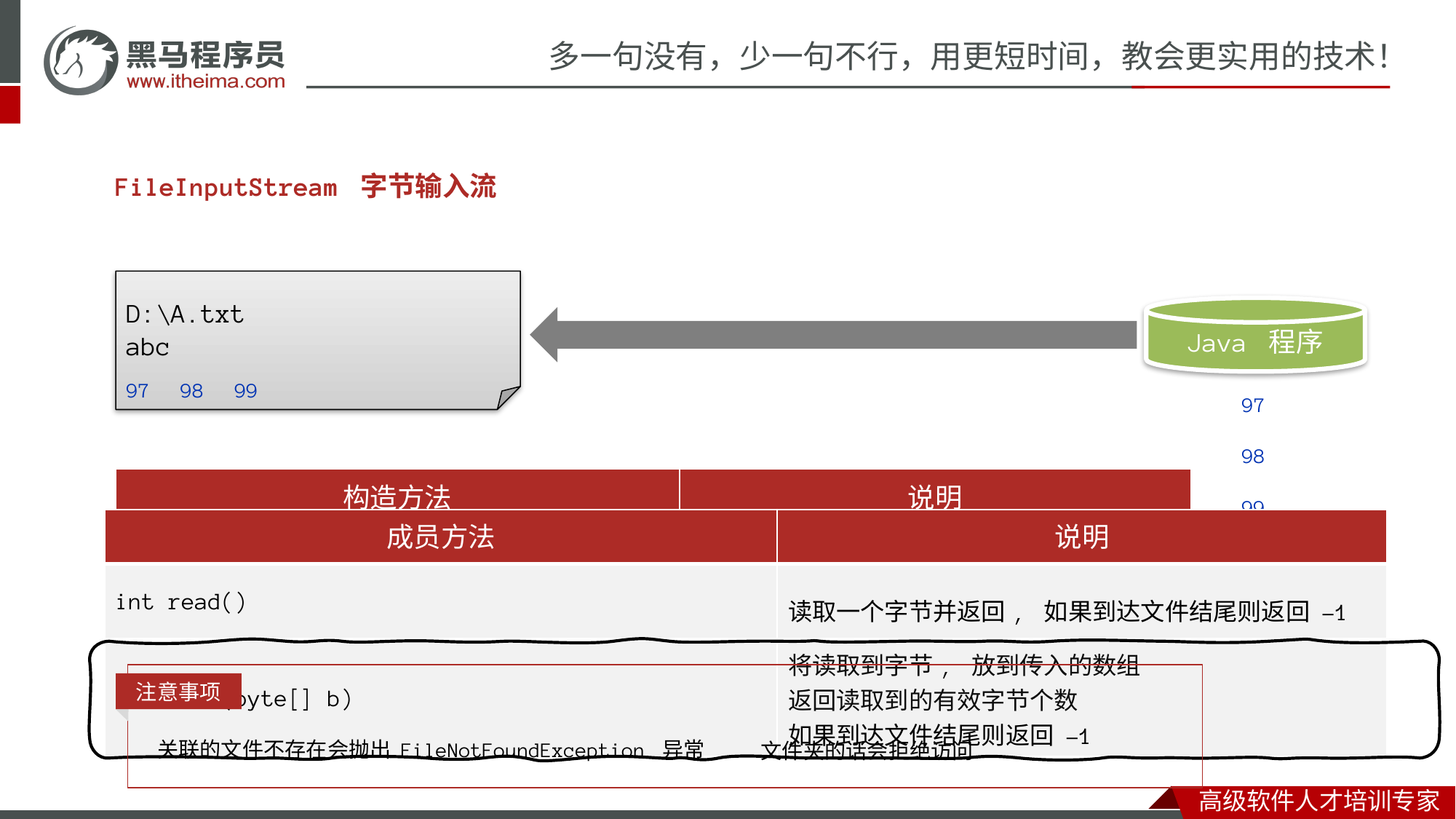

FileInputStream 字节输入流
D:\A.txt
abc
Java 程序

97
98
99
97
98
| 构造方法 | 说明 |
| --- | --- |
| FileInputStream(String name) | 输入流关联文件, 文件路径以字符串形式给出 |
| FileInputStream(File file) | 输入流关联文件, 文件路径以File对象形式给出 |
99
| 成员方法 | 说明 |
| --- | --- |
| int read() | 读取一个字节并返回, 如果到达文件结尾则返回 -1 |
| int read(byte[] b) | 将读取到字节, 放到传入的数组 返回读取到的有效字节个数 如果到达文件结尾则返回 -1 |

注意事项

关联的文件不存在会抛出 FileNotFoundException 异常
文件夹的话会拒绝访问